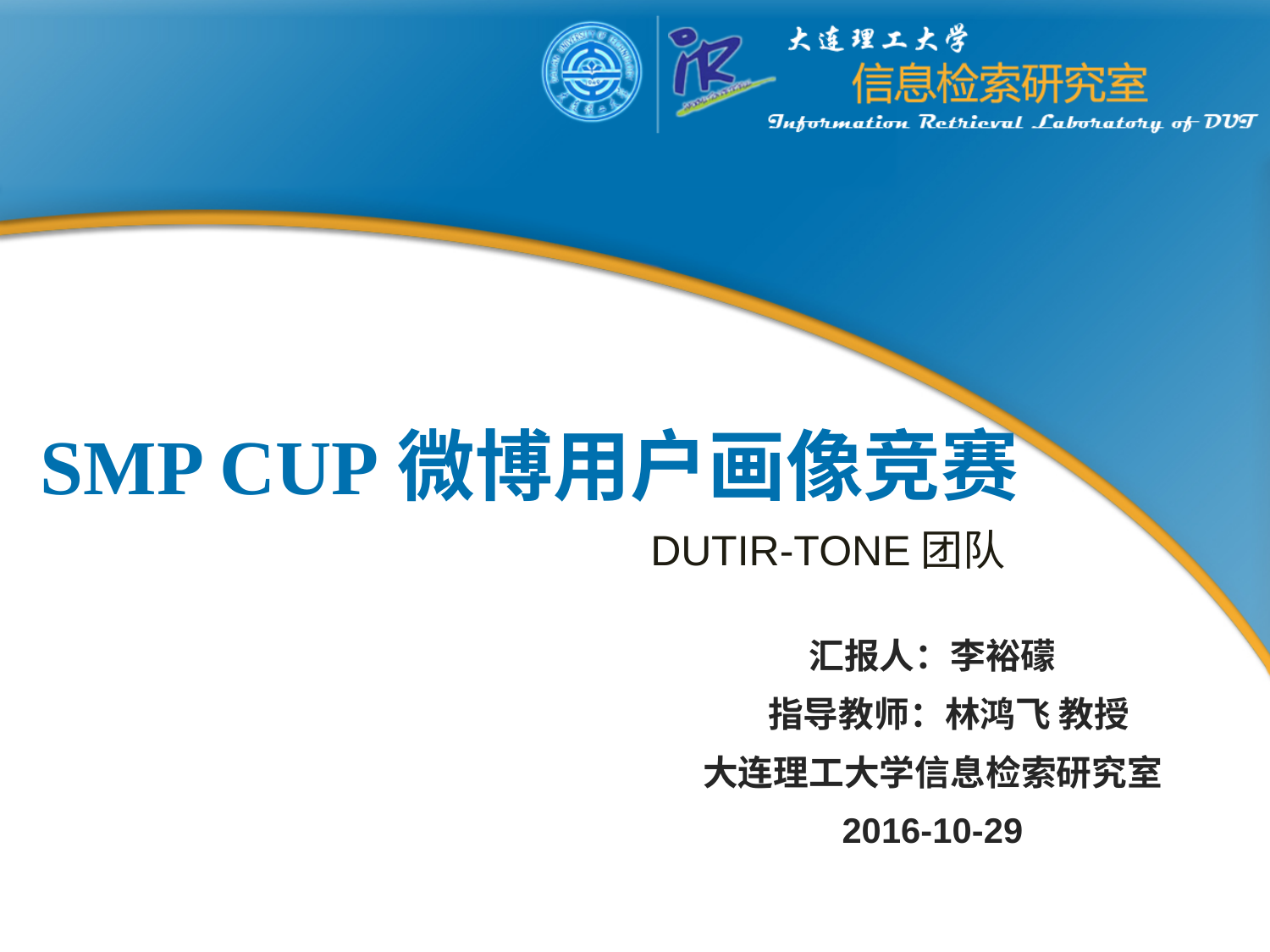

# SMP CUP微博用户画像竞赛
DUTIR-TONE团队
汇报人：李裕礞
     指导教师：林鸿飞 教授
大连理工大学信息检索研究室
2016-10-29